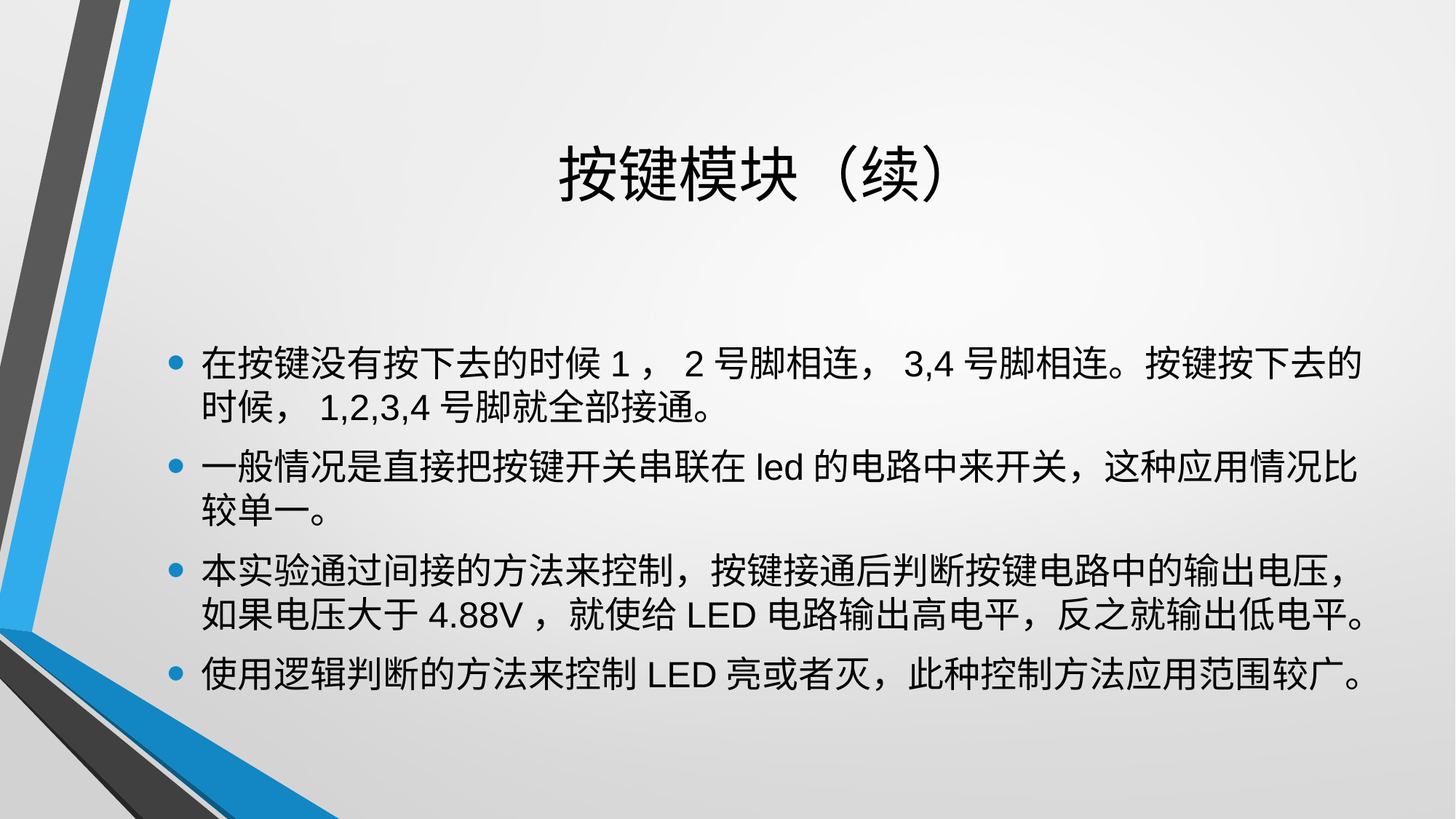

# 按键模块（续）
在按键没有按下去的时候1，2号脚相连，3,4号脚相连。按键按下去的时候，1,2,3,4号脚就全部接通。
一般情况是直接把按键开关串联在led的电路中来开关，这种应用情况比较单一。
本实验通过间接的方法来控制，按键接通后判断按键电路中的输出电压，如果电压大于4.88V，就使给LED电路输出高电平，反之就输出低电平。
使用逻辑判断的方法来控制LED亮或者灭，此种控制方法应用范围较广。